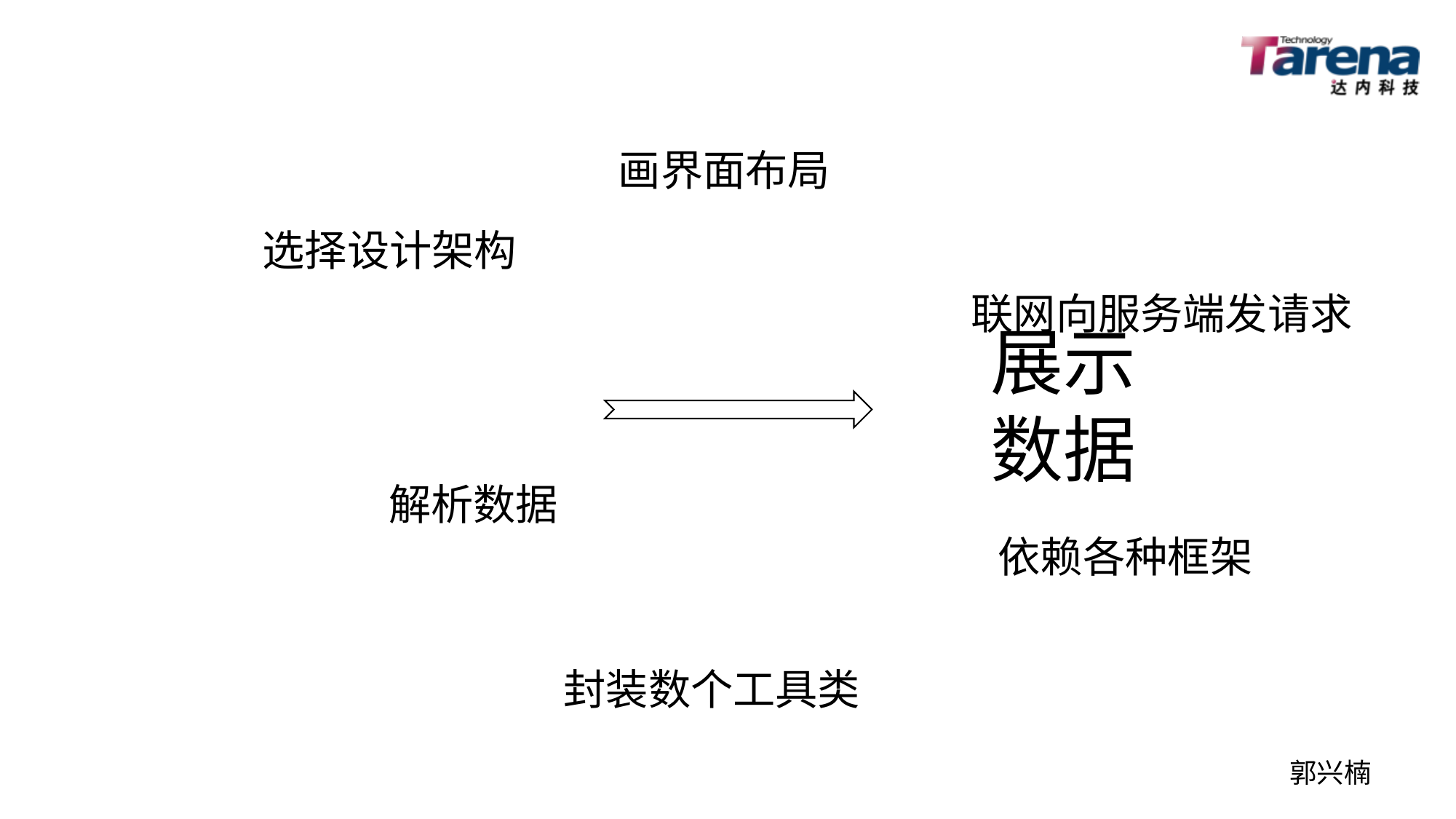

画界面布局
选择设计架构
联网向服务端发请求
展示
数据

解析数据
依赖各种框架
封装数个工具类